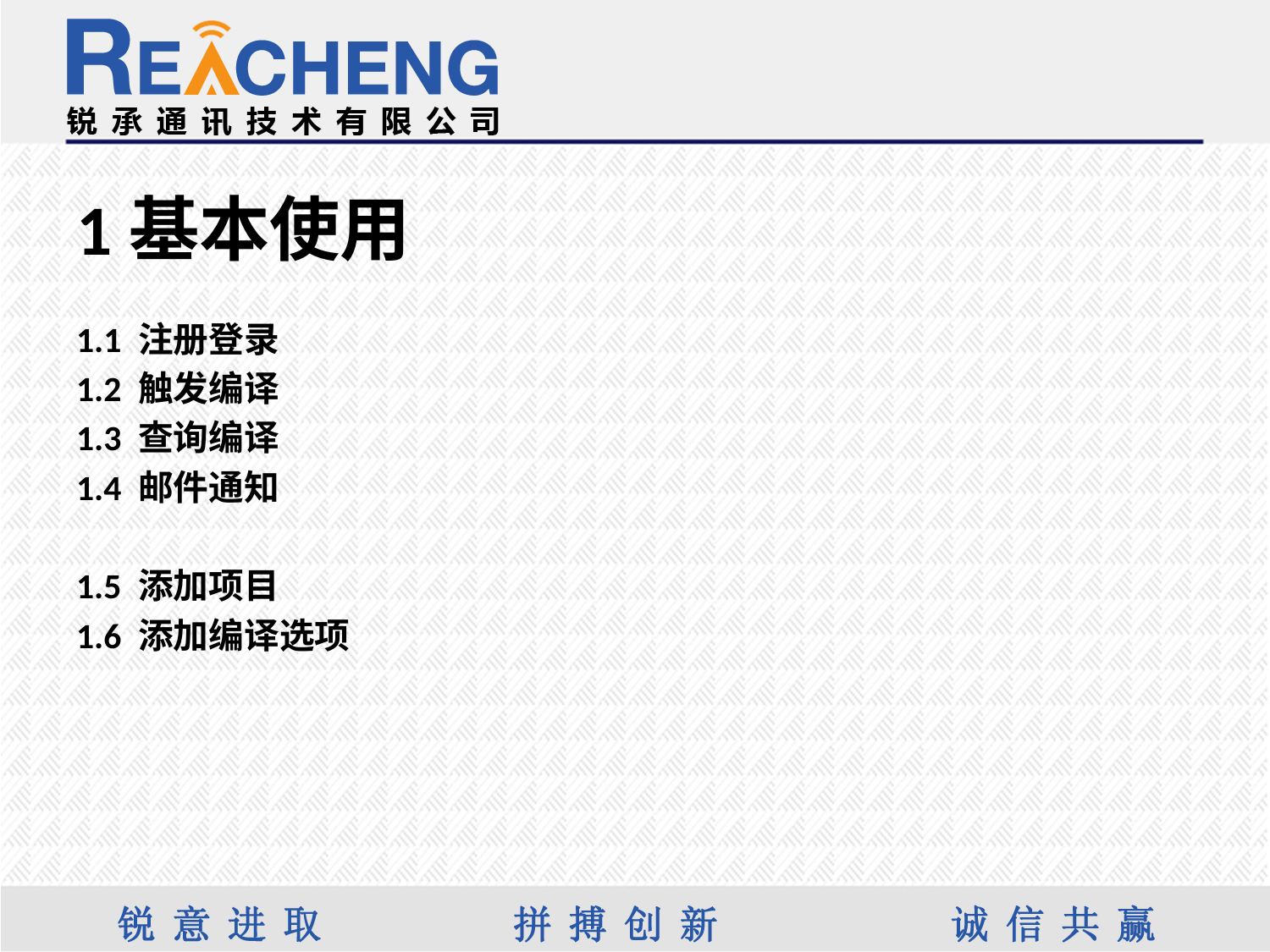

# 1基本使用
1.1 注册登录
1.2 触发编译
1.3 查询编译
1.4 邮件通知

1.5 添加项目
1.6 添加编译选项